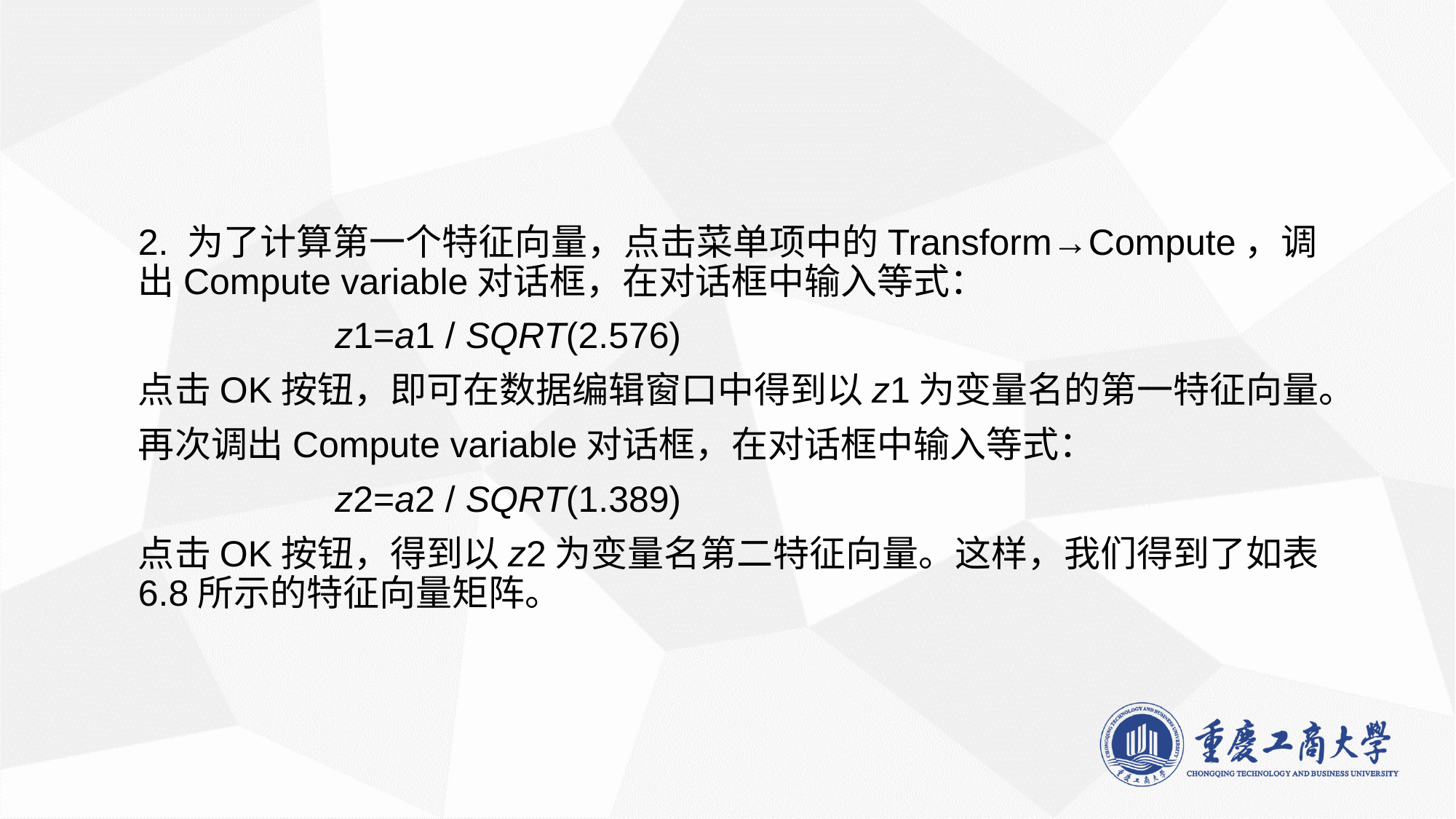

#
	2. 为了计算第一个特征向量，点击菜单项中的Transform→Compute，调出Compute variable对话框，在对话框中输入等式：
                      z1=a1 / SQRT(2.576)
	点击OK按钮，即可在数据编辑窗口中得到以z1为变量名的第一特征向量。
	再次调出Compute variable对话框，在对话框中输入等式：
                      z2=a2 / SQRT(1.389)
	点击OK按钮，得到以z2为变量名第二特征向量。这样，我们得到了如表6.8所示的特征向量矩阵。